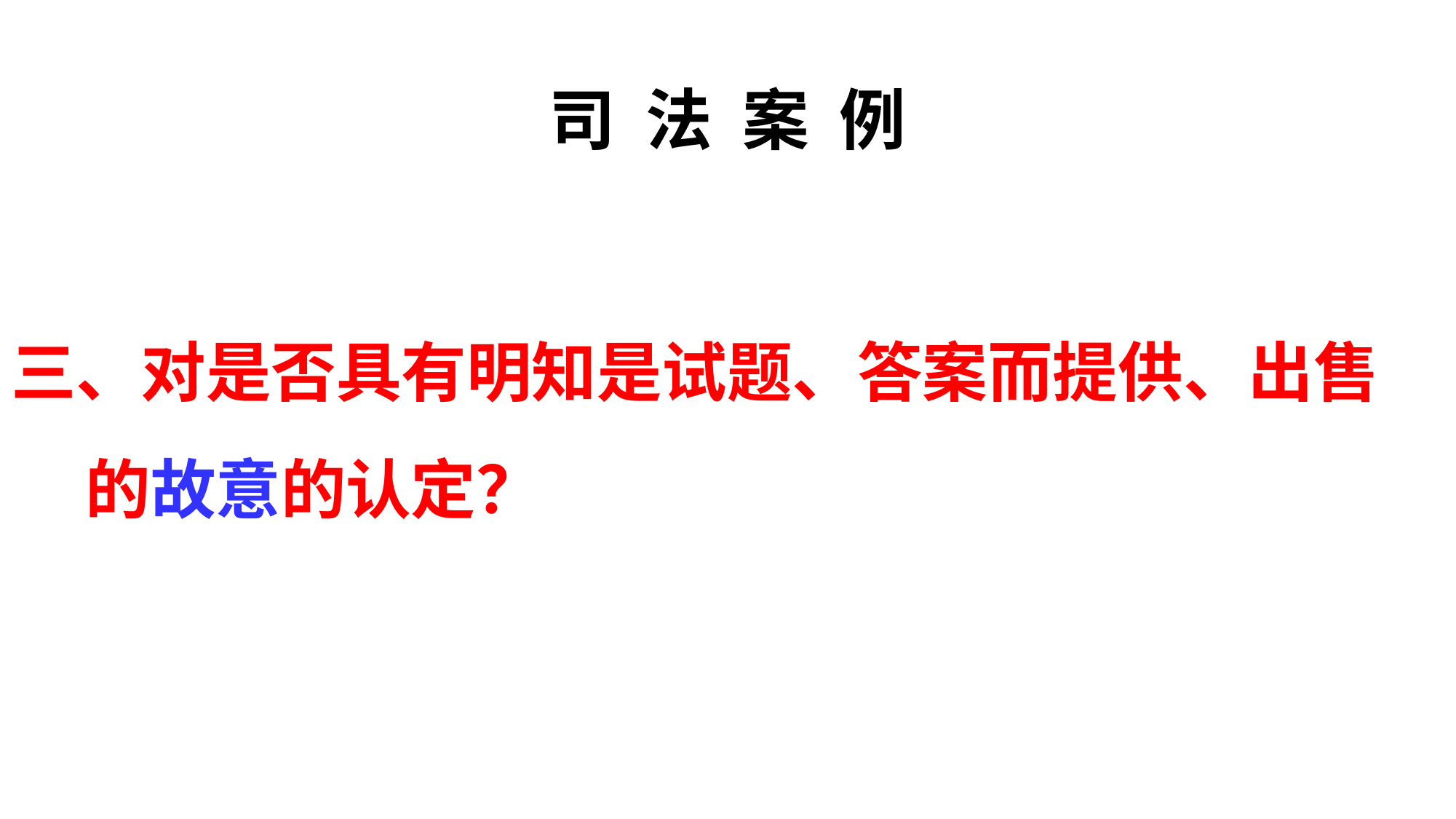

# 司  法  案  例
三、对是否具有明知是试题、答案而提供、出售
    的故意的认定？